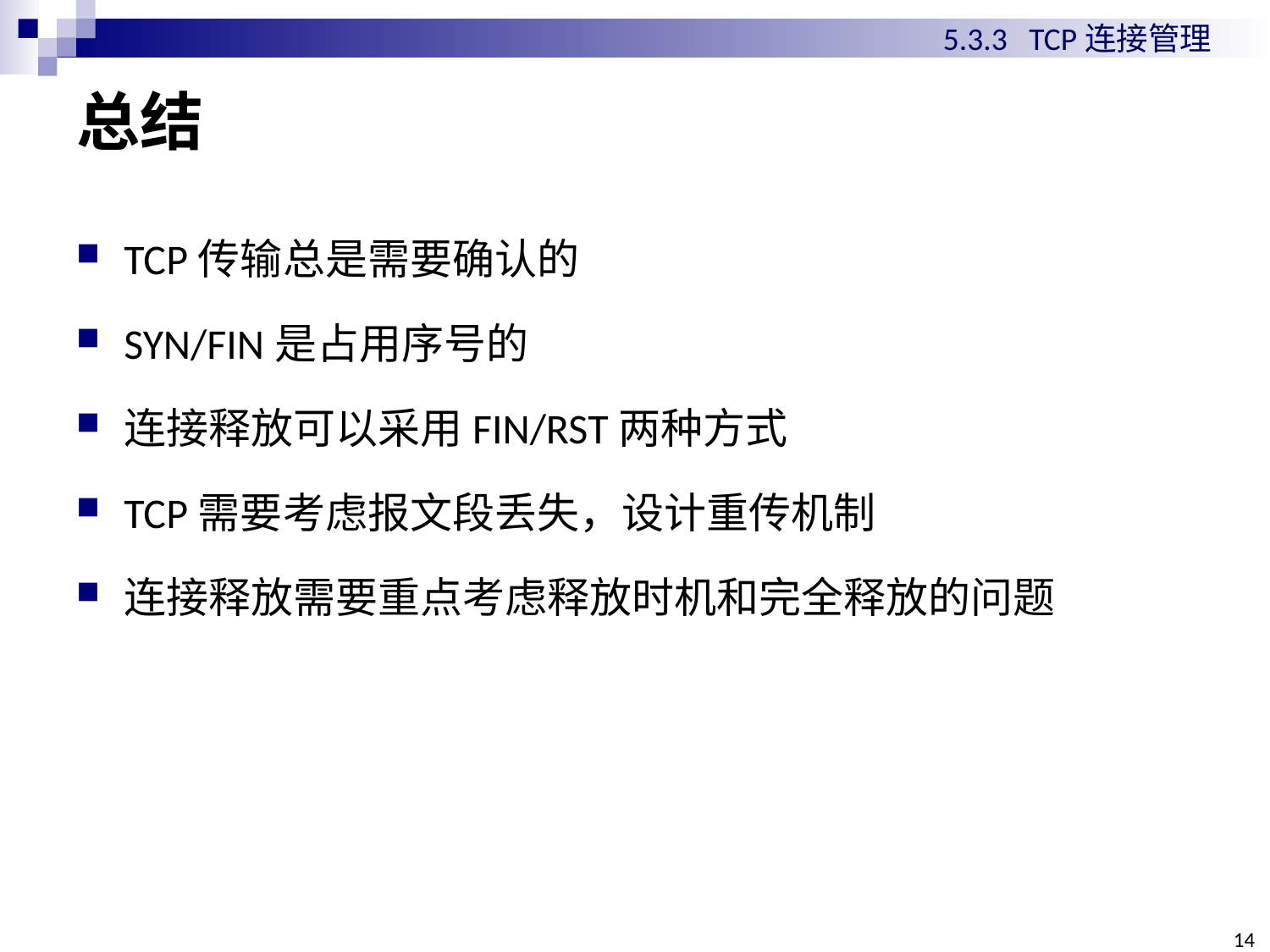

5.3.3   TCP连接管理
# 总结
TCP传输总是需要确认的
SYN/FIN是占用序号的
连接释放可以采用FIN/RST两种方式
TCP需要考虑报文段丢失，设计重传机制
连接释放需要重点考虑释放时机和完全释放的问题
14